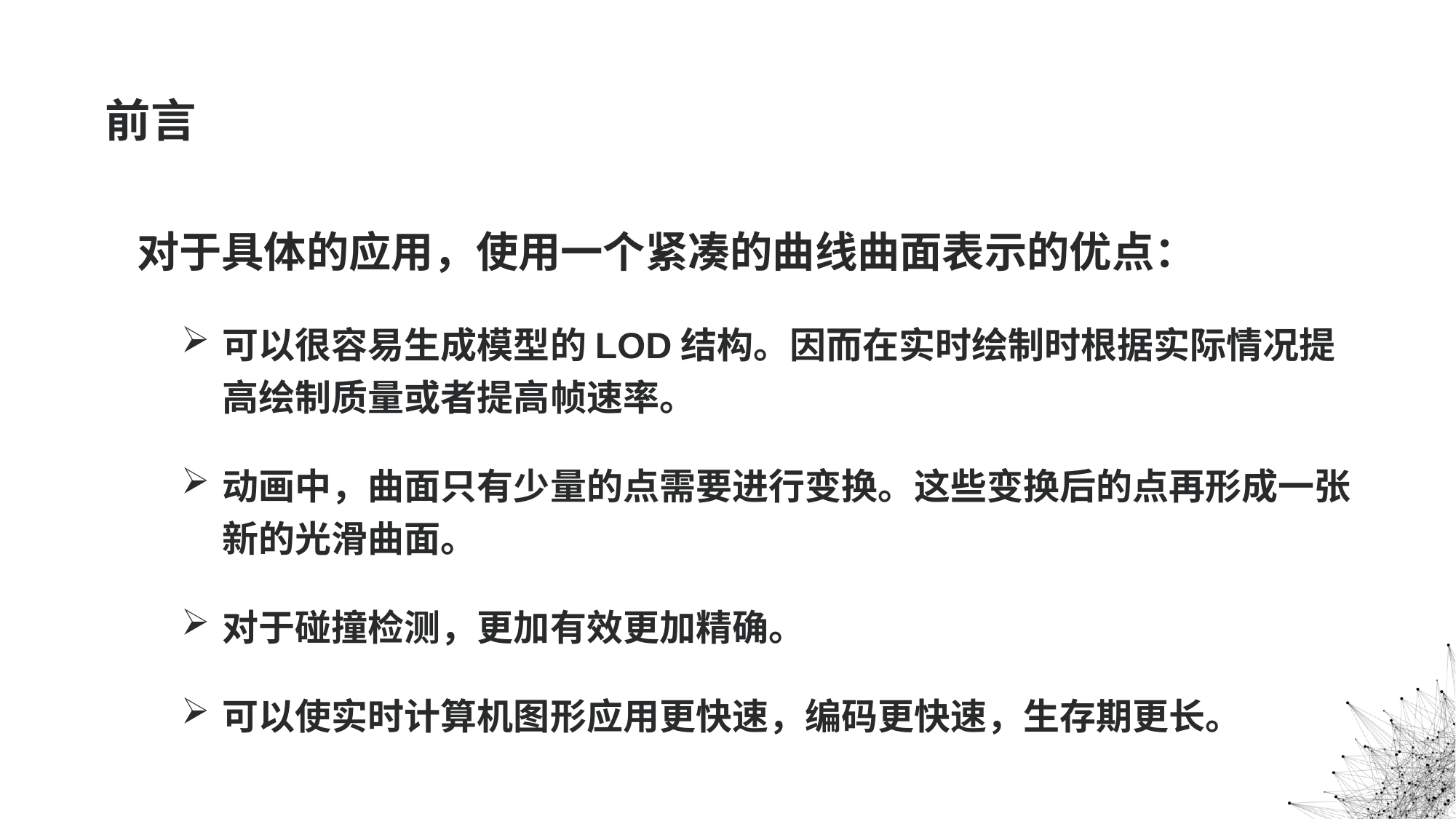

# 前言
对于具体的应用，使用一个紧凑的曲线曲面表示的优点：
可以很容易生成模型的LOD结构。因而在实时绘制时根据实际情况提高绘制质量或者提高帧速率。
动画中，曲面只有少量的点需要进行变换。这些变换后的点再形成一张新的光滑曲面。
对于碰撞检测，更加有效更加精确。
可以使实时计算机图形应用更快速，编码更快速，生存期更长。